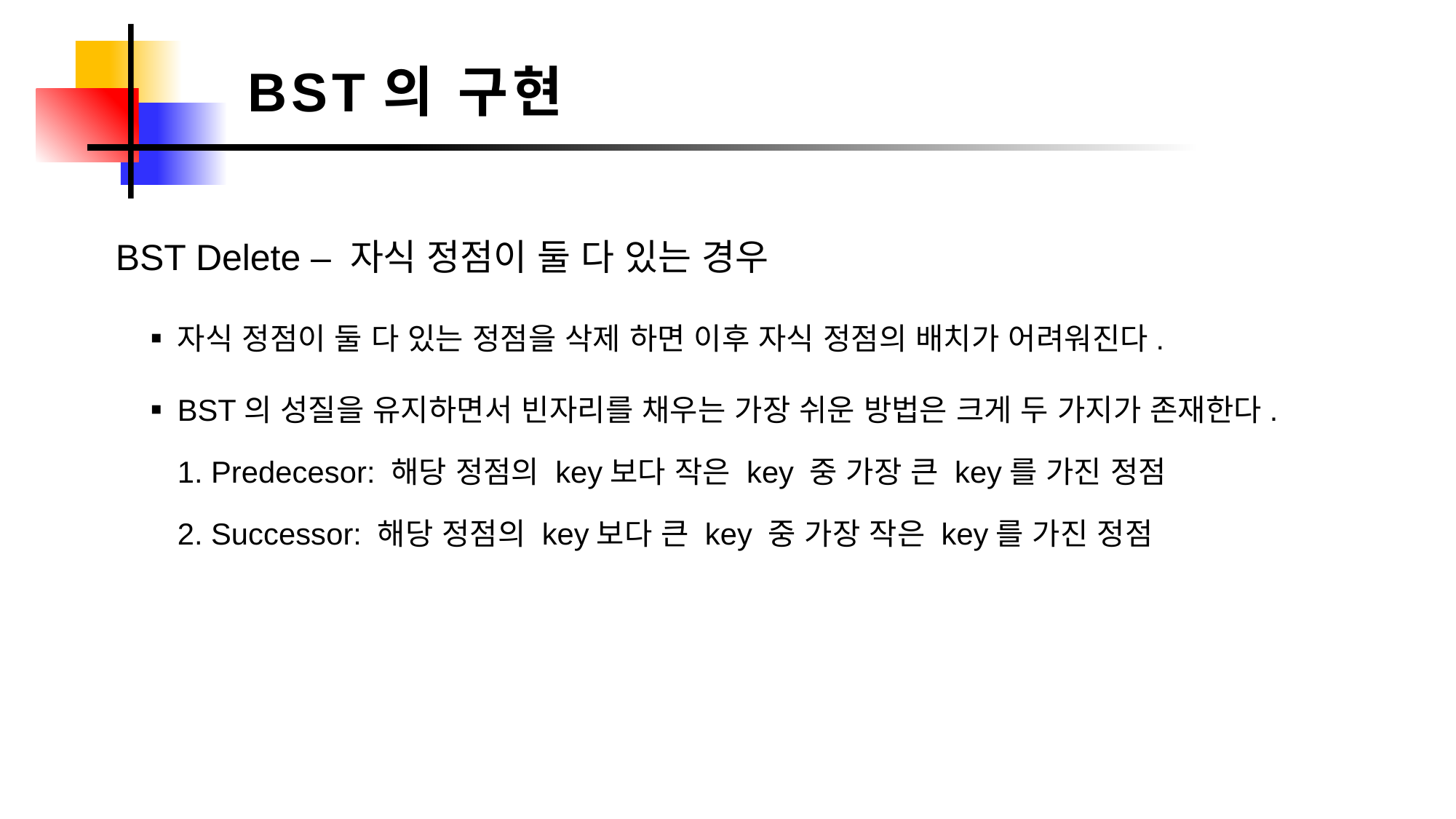

BST의 구현
BST Delete – 자식 정점이 둘 다 있는 경우
자식 정점이 둘 다 있는 정점을 삭제 하면 이후 자식 정점의 배치가 어려워진다.

BST의 성질을 유지하면서 빈자리를 채우는 가장 쉬운 방법은 크게 두 가지가 존재한다.

1. Predecesor: 해당 정점의 key보다 작은 key 중 가장 큰 key를 가진 정점
2. Successor: 해당 정점의 key보다 큰 key 중 가장 작은 key를 가진 정점